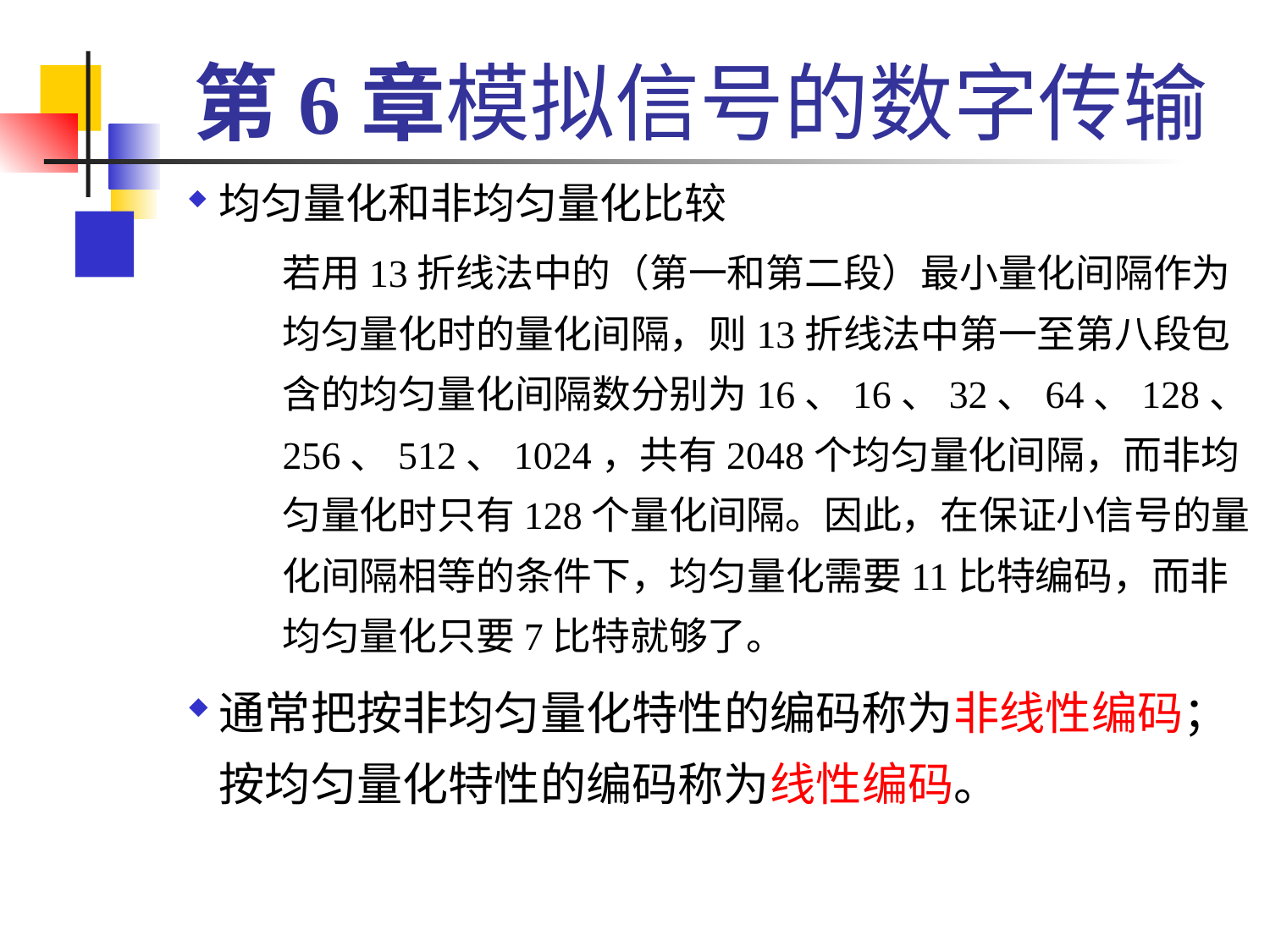

# 第6章模拟信号的数字传输
均匀量化和非均匀量化比较
	若用13折线法中的（第一和第二段）最小量化间隔作为均匀量化时的量化间隔，则13折线法中第一至第八段包含的均匀量化间隔数分别为16、16、32、64、128、256、512、1024，共有2048个均匀量化间隔，而非均匀量化时只有128个量化间隔。因此，在保证小信号的量化间隔相等的条件下，均匀量化需要11比特编码，而非均匀量化只要7比特就够了。
通常把按非均匀量化特性的编码称为非线性编码；按均匀量化特性的编码称为线性编码。
61